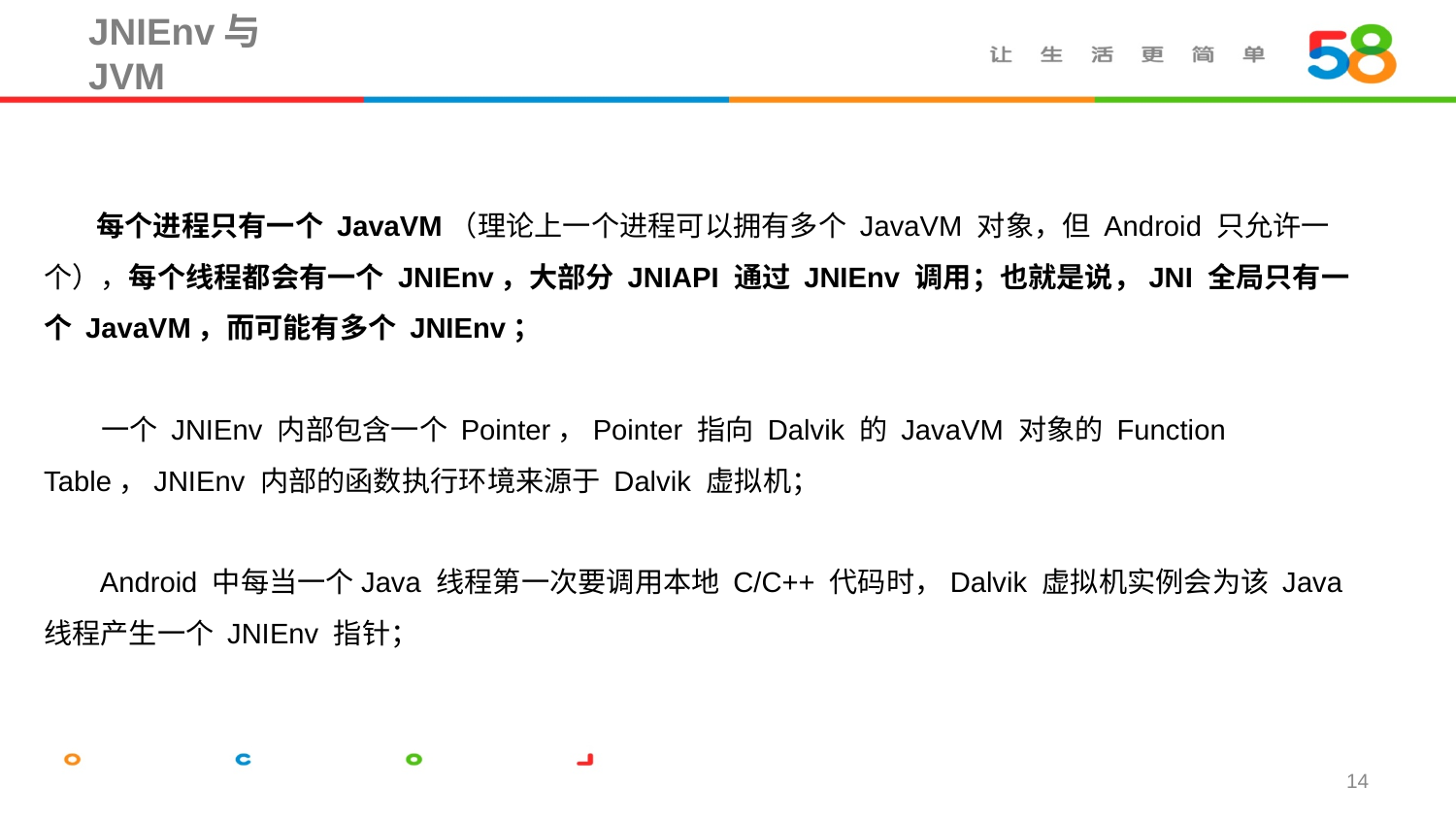

# JNIEnv与JVM
       每个进程只有一个 JavaVM（理论上一个进程可以拥有多个 JavaVM 对象，但 Android 只允许一个），每个线程都会有一个 JNIEnv，大部分 JNIAPI 通过 JNIEnv 调用；也就是说，JNI 全局只有一个 JavaVM，而可能有多个 JNIEnv；

        一个 JNIEnv 内部包含一个 Pointer，Pointer 指向 Dalvik 的 JavaVM 对象的 Function Table，JNIEnv 内部的函数执行环境来源于 Dalvik 虚拟机；

       Android 中每当一个Java 线程第一次要调用本地 C/C++ 代码时，Dalvik 虚拟机实例会为该 Java 线程产生一个 JNIEnv 指针；
14